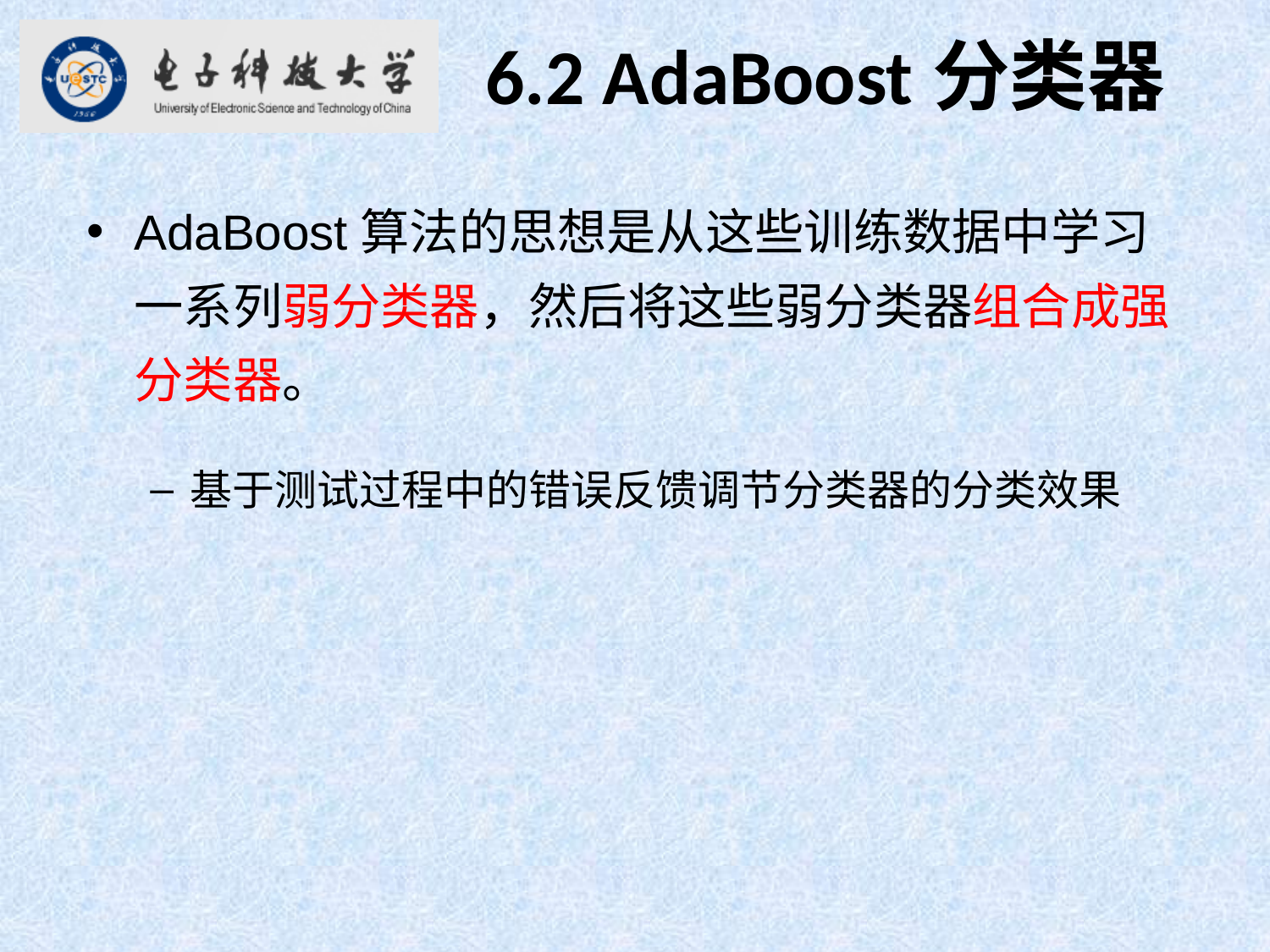

6.2 AdaBoost分类器
AdaBoost算法的思想是从这些训练数据中学习一系列弱分类器，然后将这些弱分类器组合成强分类器。
基于测试过程中的错误反馈调节分类器的分类效果